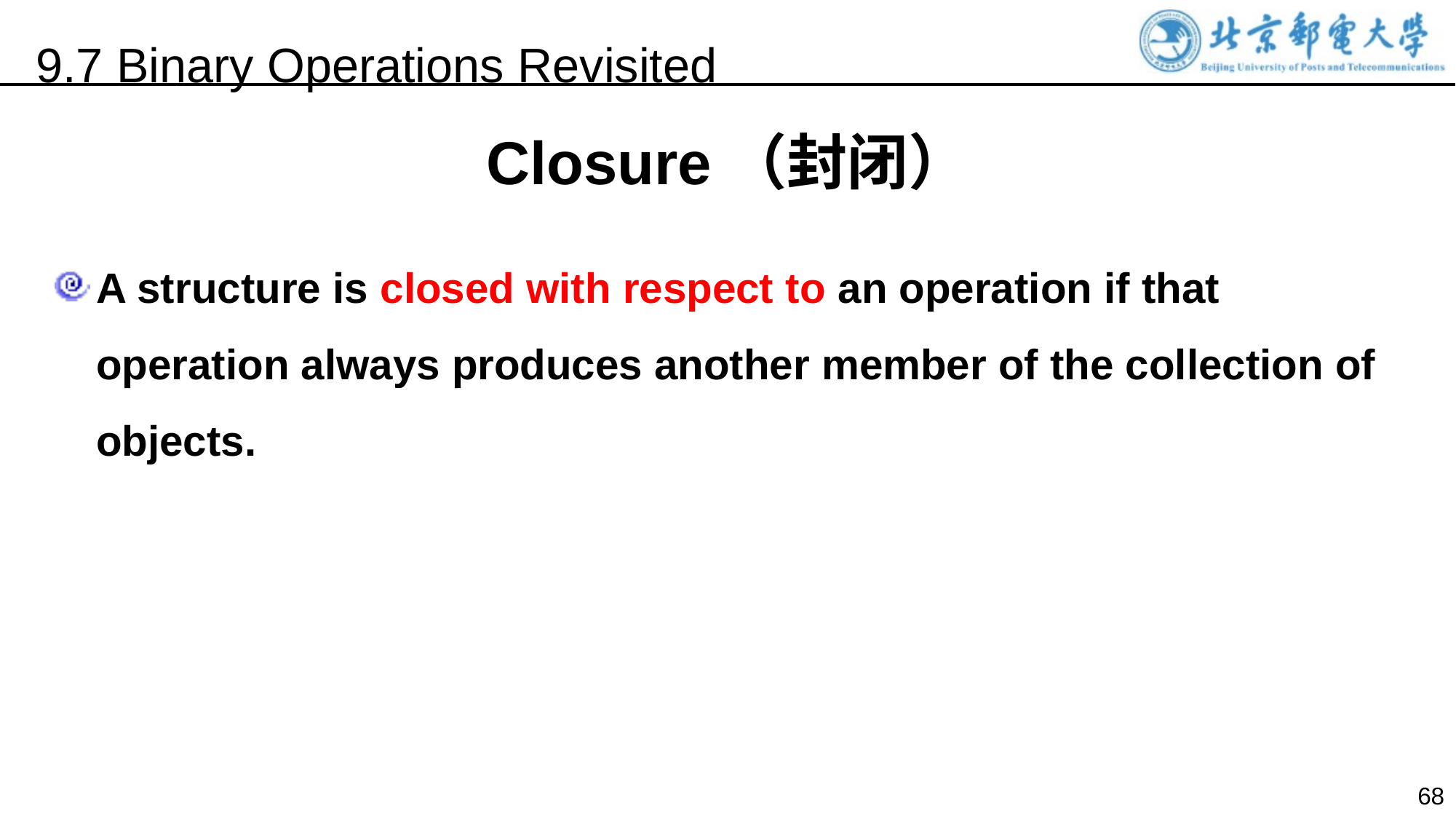

9.7 Binary Operations Revisited
Closure（封闭）
A structure is closed with respect to an operation if that operation always produces another member of the collection of objects.